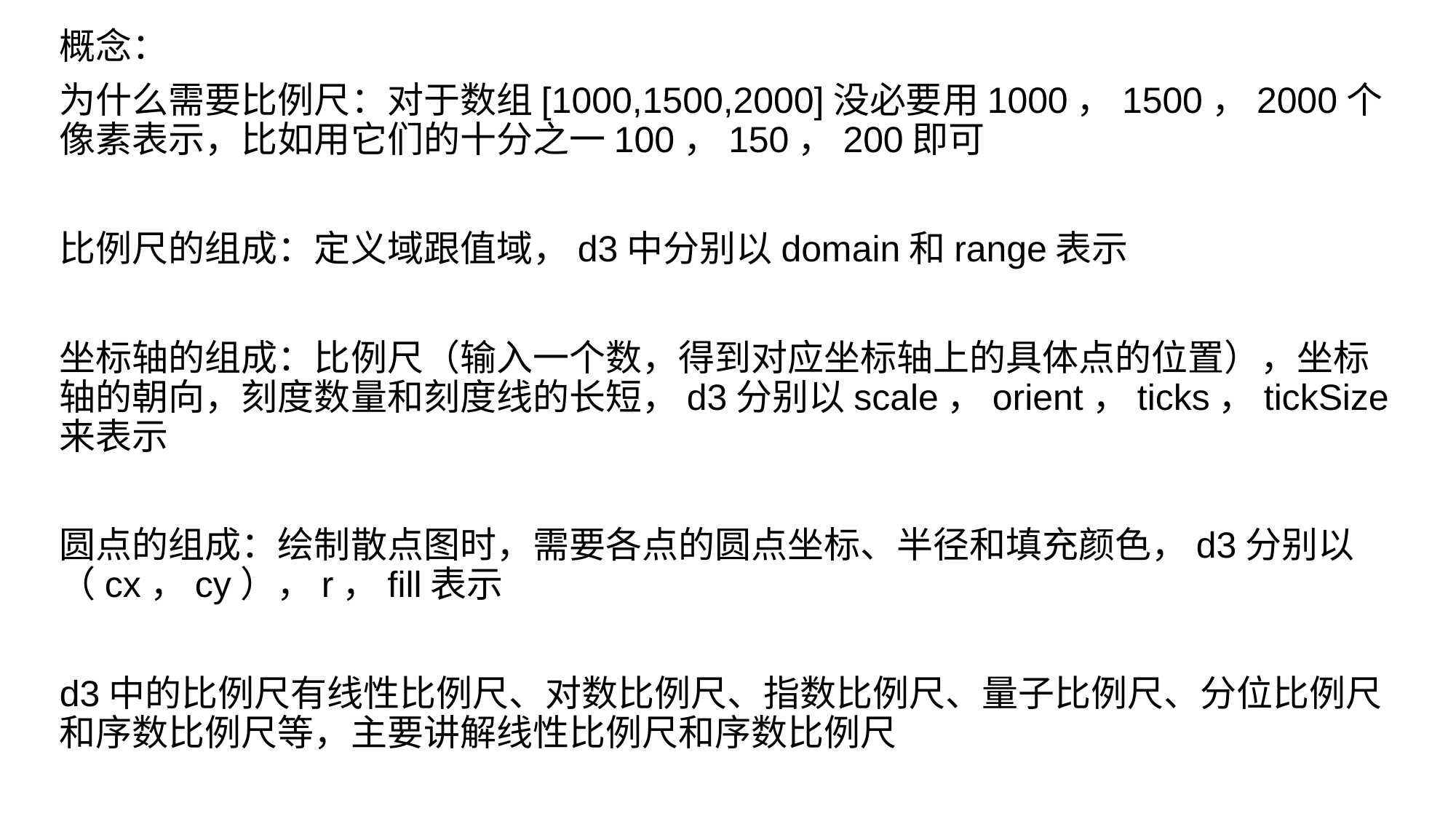

概念：
为什么需要比例尺：对于数组[1000,1500,2000]没必要用1000，1500，2000个像素表示，比如用它们的十分之一100，150，200即可

比例尺的组成：定义域跟值域，d3中分别以domain和range表示

坐标轴的组成：比例尺（输入一个数，得到对应坐标轴上的具体点的位置），坐标轴的朝向，刻度数量和刻度线的长短，d3分别以scale，orient，ticks，tickSize来表示

圆点的组成：绘制散点图时，需要各点的圆点坐标、半径和填充颜色，d3分别以（cx，cy），r，fill表示

d3中的比例尺有线性比例尺、对数比例尺、指数比例尺、量子比例尺、分位比例尺和序数比例尺等，主要讲解线性比例尺和序数比例尺